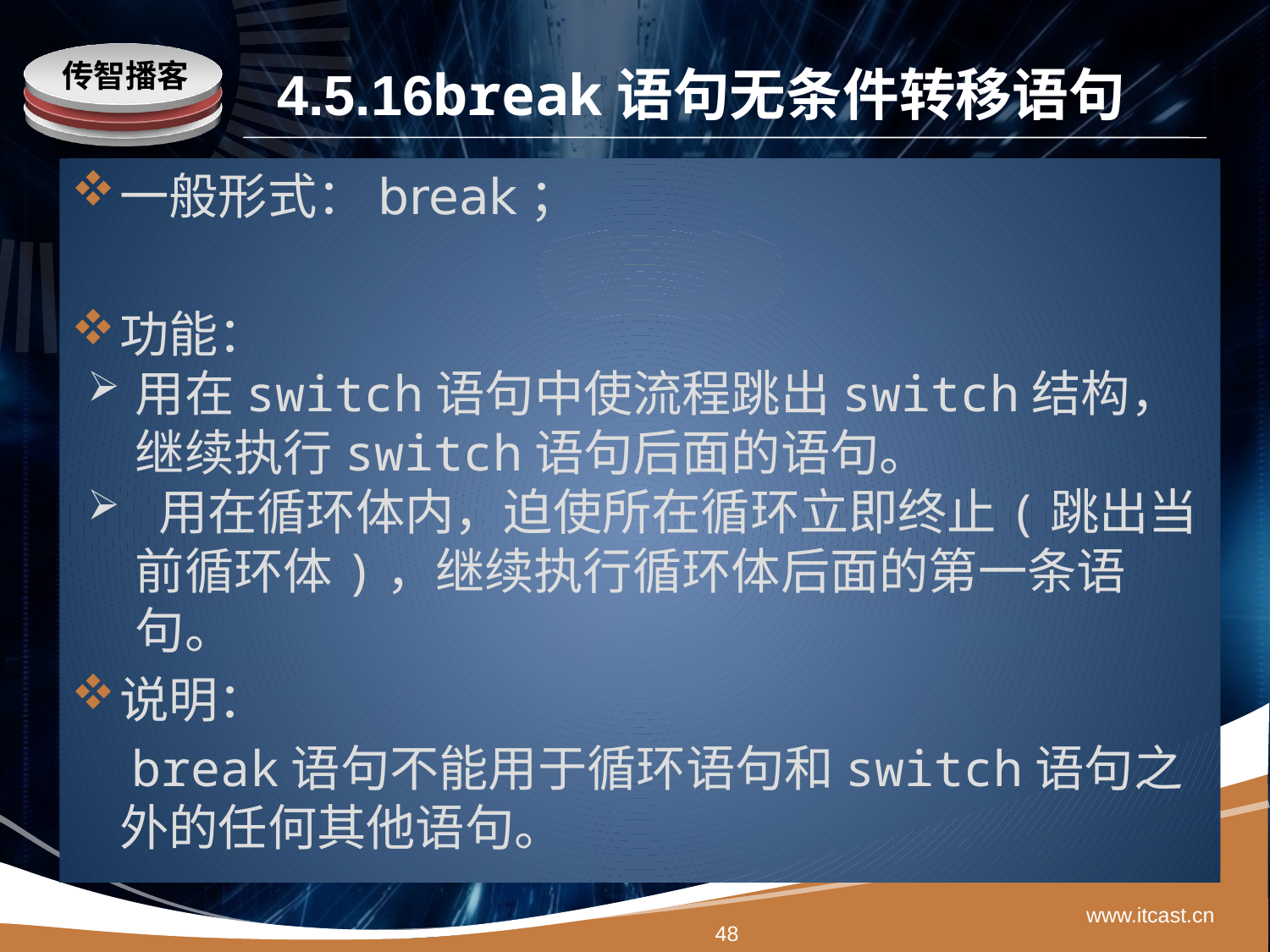

# 4.5.16break语句无条件转移语句

一般形式：break；

功能：
用在switch语句中使流程跳出switch结构，继续执行switch语句后面的语句。
 用在循环体内，迫使所在循环立即终止(跳出当前循环体)，继续执行循环体后面的第一条语句。
说明：
  break语句不能用于循环语句和switch语句之外的任何其他语句。
break;
www.itcast.cn
48